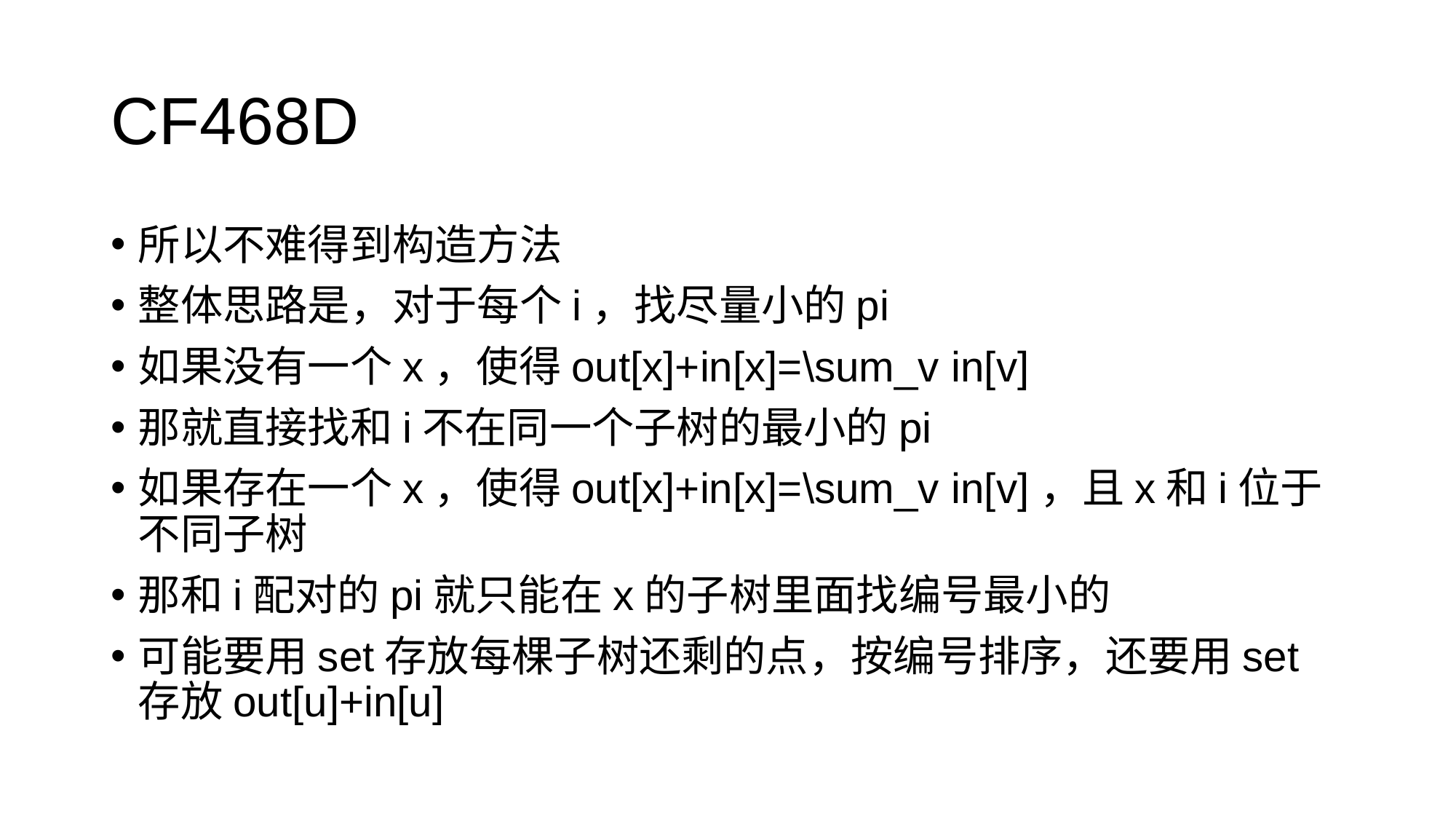

# CF468D
所以不难得到构造方法
整体思路是，对于每个i，找尽量小的pi
如果没有一个x，使得out[x]+in[x]=\sum_v in[v]
那就直接找和i不在同一个子树的最小的pi
如果存在一个x，使得out[x]+in[x]=\sum_v in[v]，且x和i位于不同子树
那和i配对的pi就只能在x的子树里面找编号最小的
可能要用set存放每棵子树还剩的点，按编号排序，还要用set存放out[u]+in[u]